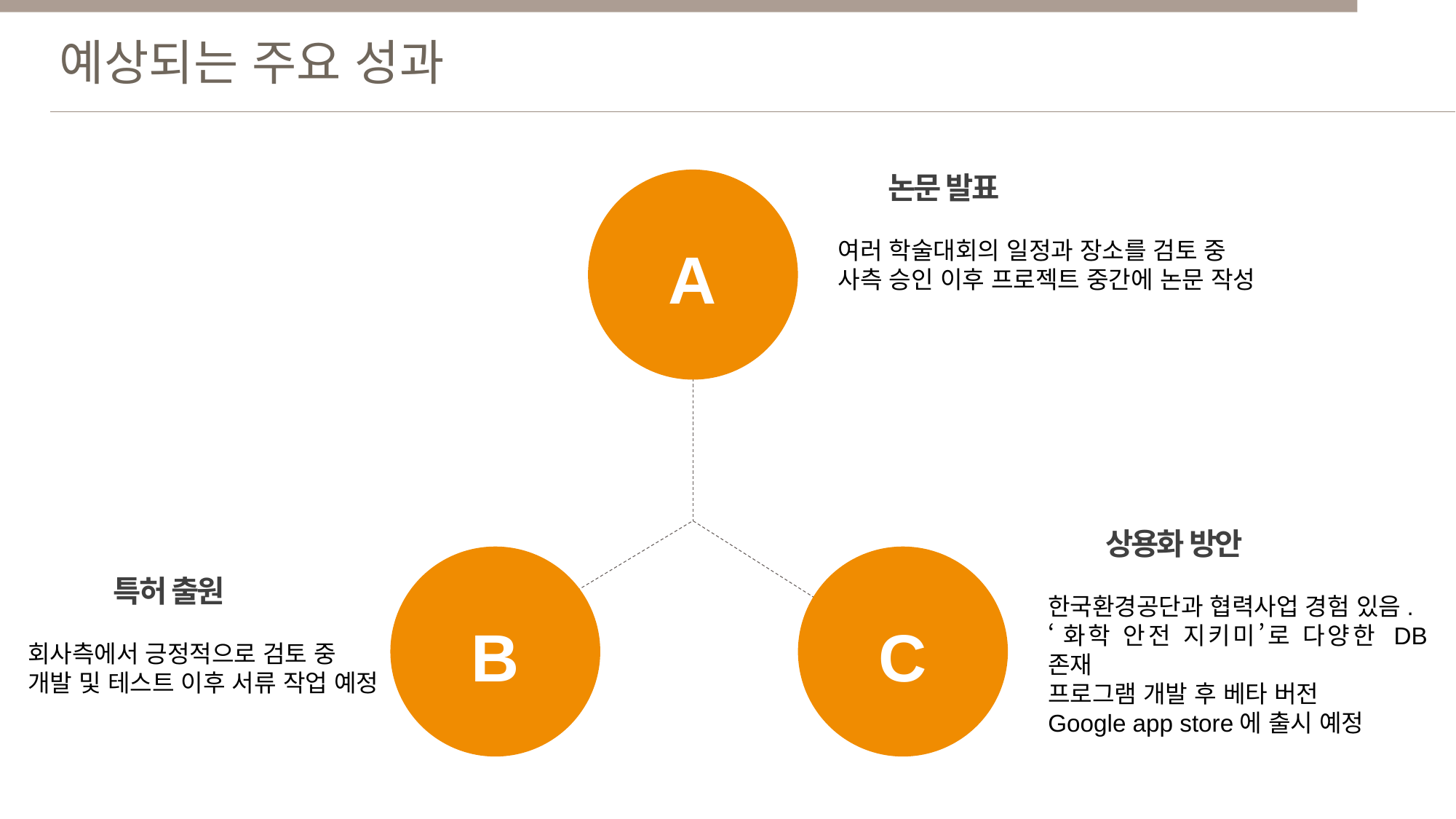

예상되는 주요 성과

논문 발표
여러 학술대회의 일정과 장소를 검토 중
사측 승인 이후 프로젝트 중간에 논문 작성

A
상용화 방안
한국환경공단과 협력사업 경험 있음.
‘화학 안전 지키미’로 다양한 DB 존재
프로그램 개발 후 베타 버전
Google app store에 출시 예정

특허 출원
회사측에서 긍정적으로 검토 중
개발 및 테스트 이후 서류 작업 예정
B
C